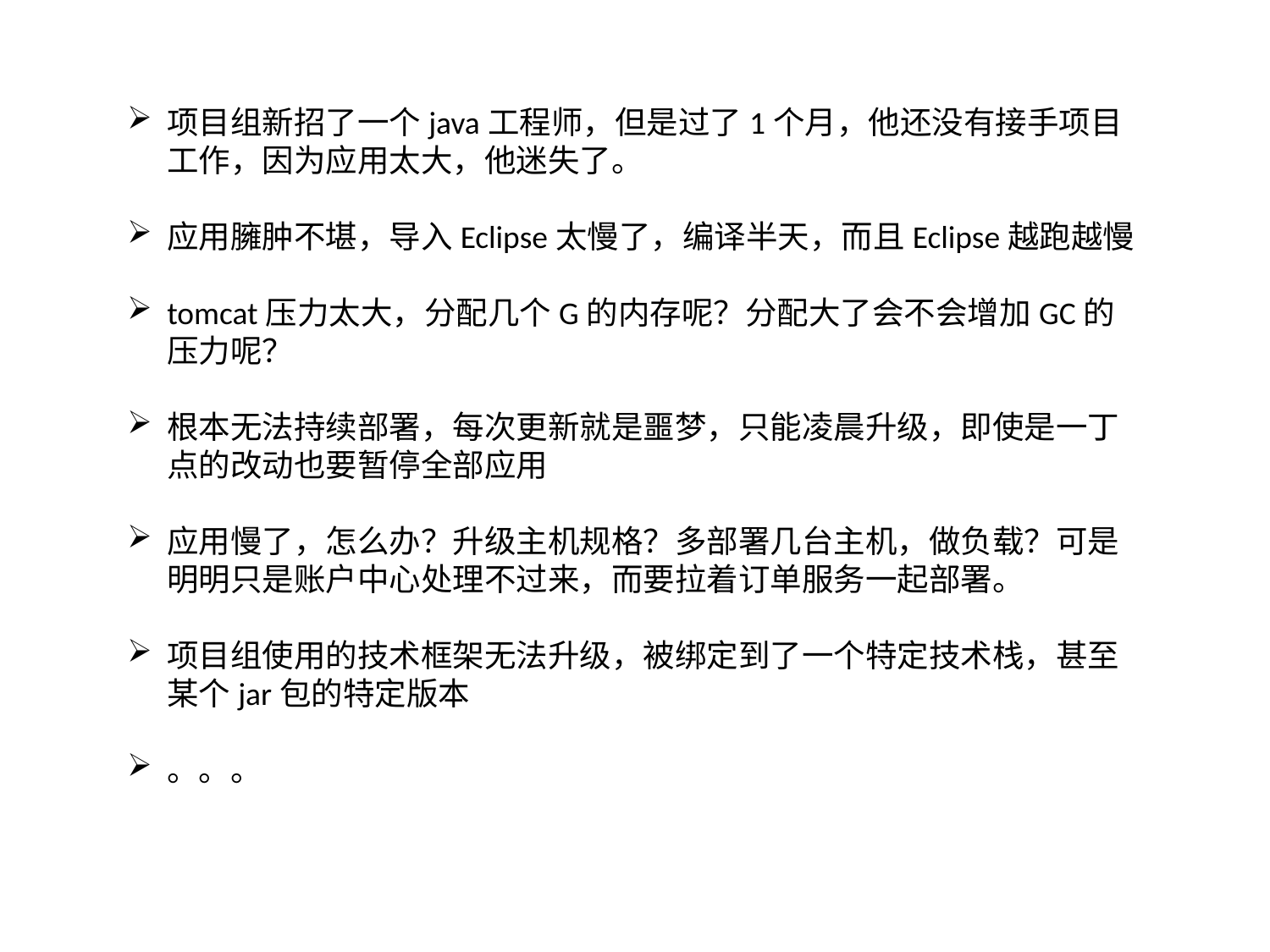

项目组新招了一个java工程师，但是过了1个月，他还没有接手项目工作，因为应用太大，他迷失了。

应用臃肿不堪，导入Eclipse太慢了，编译半天，而且Eclipse越跑越慢

tomcat压力太大，分配几个G的内存呢？分配大了会不会增加GC的压力呢？

根本无法持续部署，每次更新就是噩梦，只能凌晨升级，即使是一丁点的改动也要暂停全部应用

应用慢了，怎么办？升级主机规格？多部署几台主机，做负载？可是明明只是账户中心处理不过来，而要拉着订单服务一起部署。

项目组使用的技术框架无法升级，被绑定到了一个特定技术栈，甚至某个jar包的特定版本

。。。